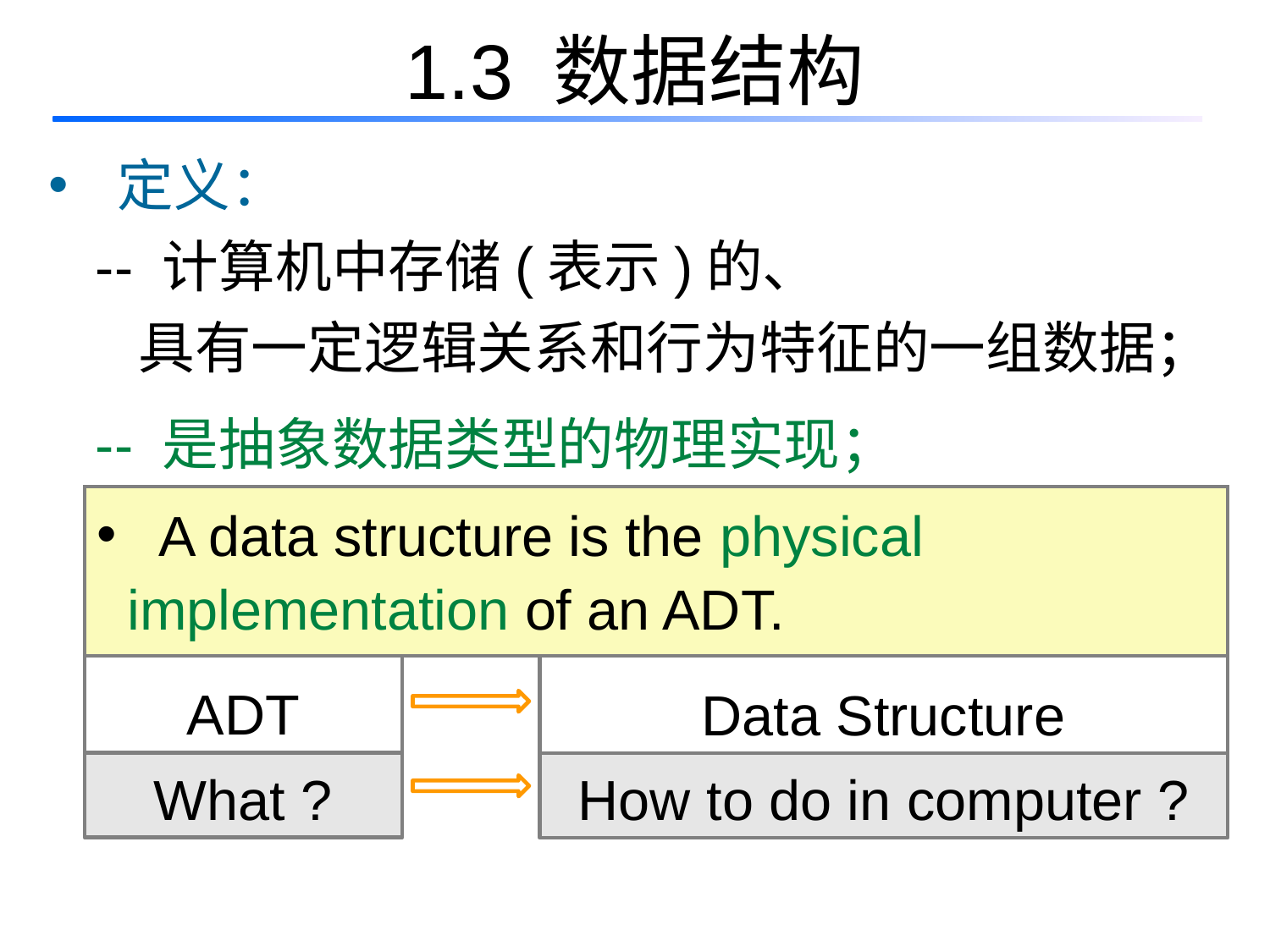

# 1.3 数据结构

  定义：
   -- 计算机中存储(表示)的、
      具有一定逻辑关系和行为特征的一组数据；
   -- 是抽象数据类型的物理实现；
  A data structure is the physical implementation of an ADT.
ADT
Data Structure

What ?
How to do in computer ?